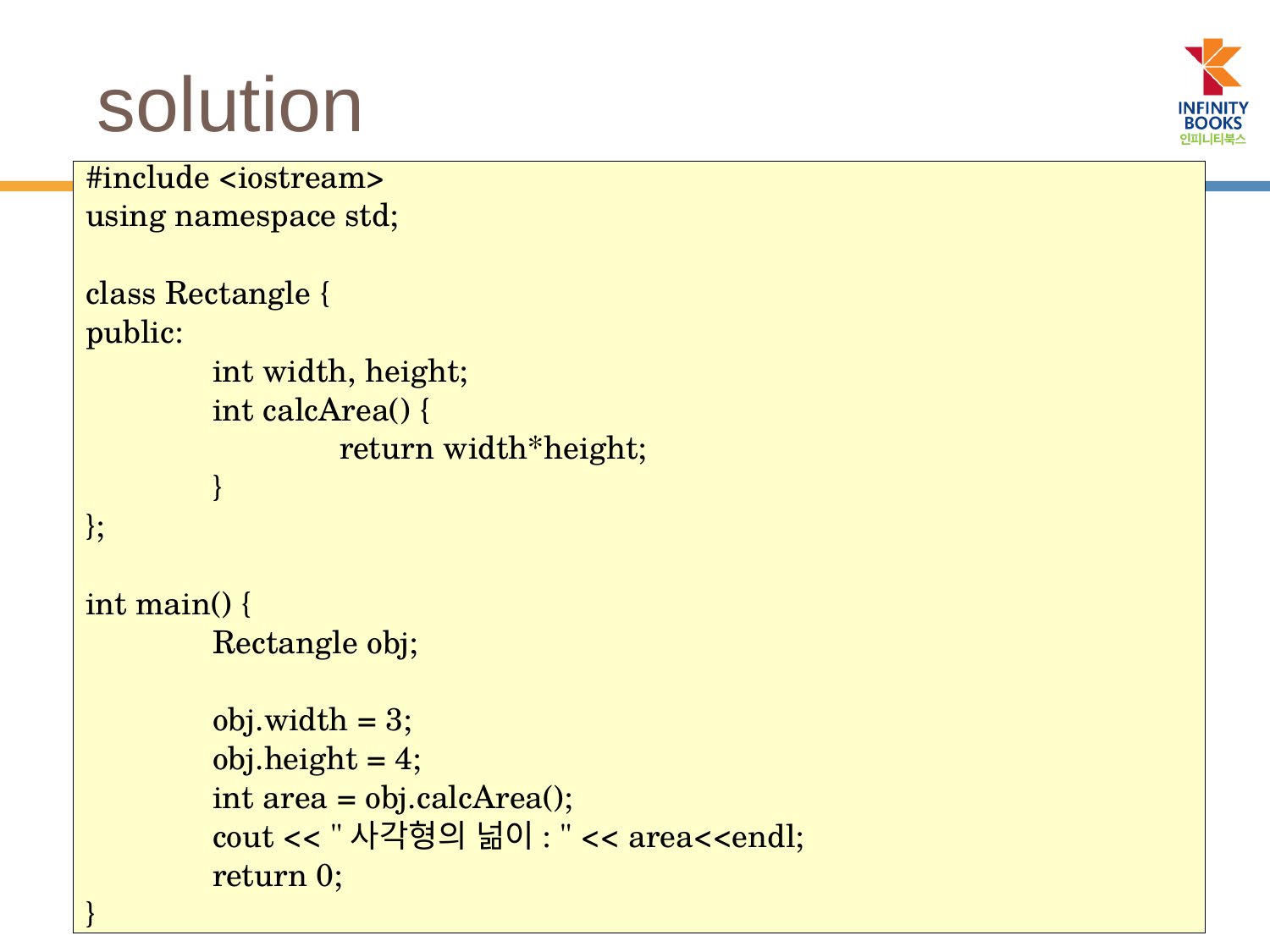

# solution
#include <iostream>
using namespace std;

class Rectangle {
public:
	int width, height;
	int calcArea() {
		return width*height;
	}
};

int main() {
	Rectangle obj;

	obj.width = 3;
	obj.height = 4;
	int area = obj.calcArea();
	cout << "사각형의 넒이: " << area<<endl;
	return 0;
}